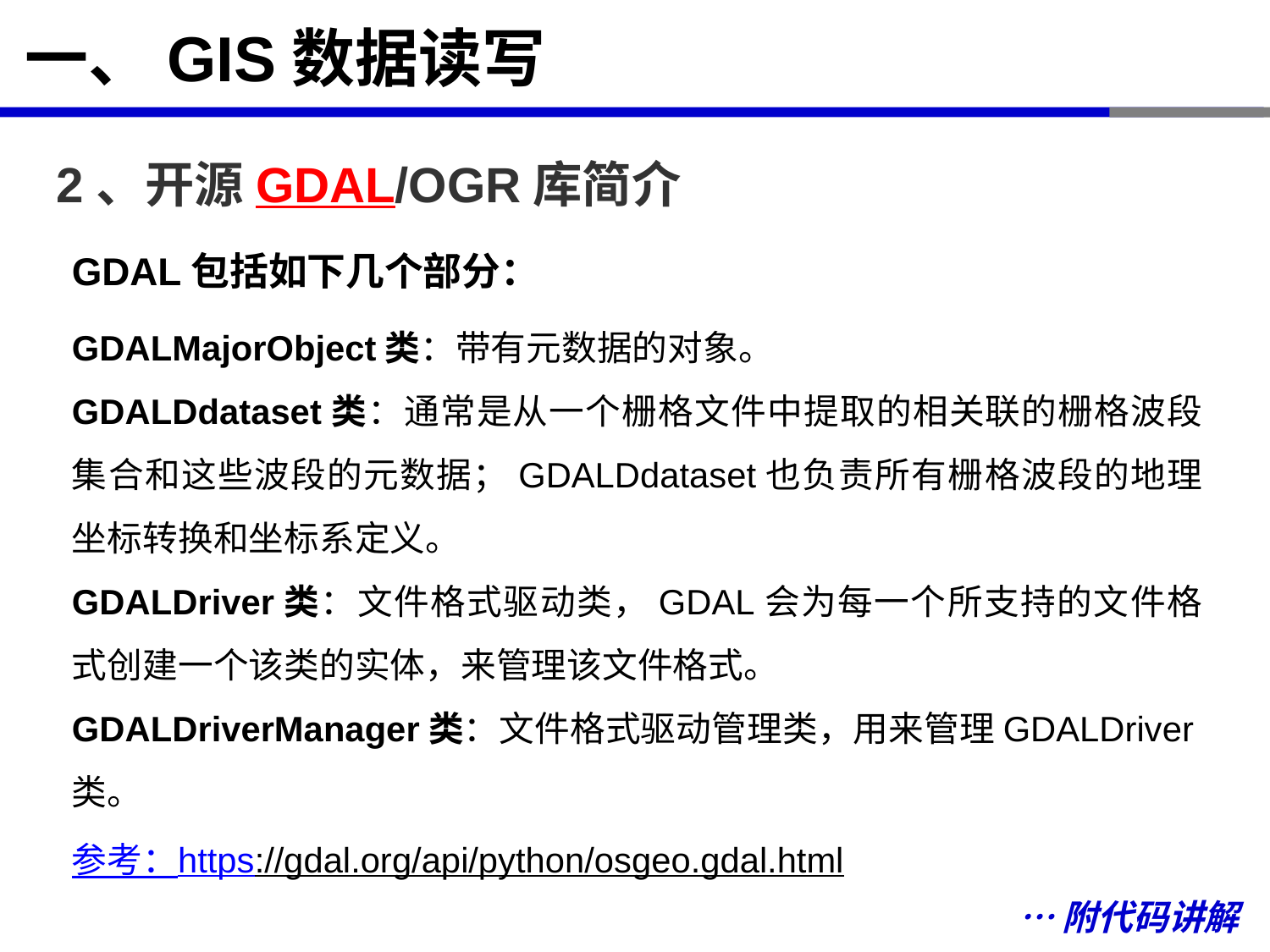

# 一、GIS数据读写
2、开源GDAL/OGR库简介
GDAL包括如下几个部分：
GDALMajorObject类：带有元数据的对象。
GDALDdataset类：通常是从一个栅格文件中提取的相关联的栅格波段集合和这些波段的元数据；GDALDdataset也负责所有栅格波段的地理坐标转换和坐标系定义。
GDALDriver类：文件格式驱动类，GDAL会为每一个所支持的文件格式创建一个该类的实体，来管理该文件格式。
GDALDriverManager类：文件格式驱动管理类，用来管理GDALDriver类。
参考：https://gdal.org/api/python/osgeo.gdal.html
…附代码讲解